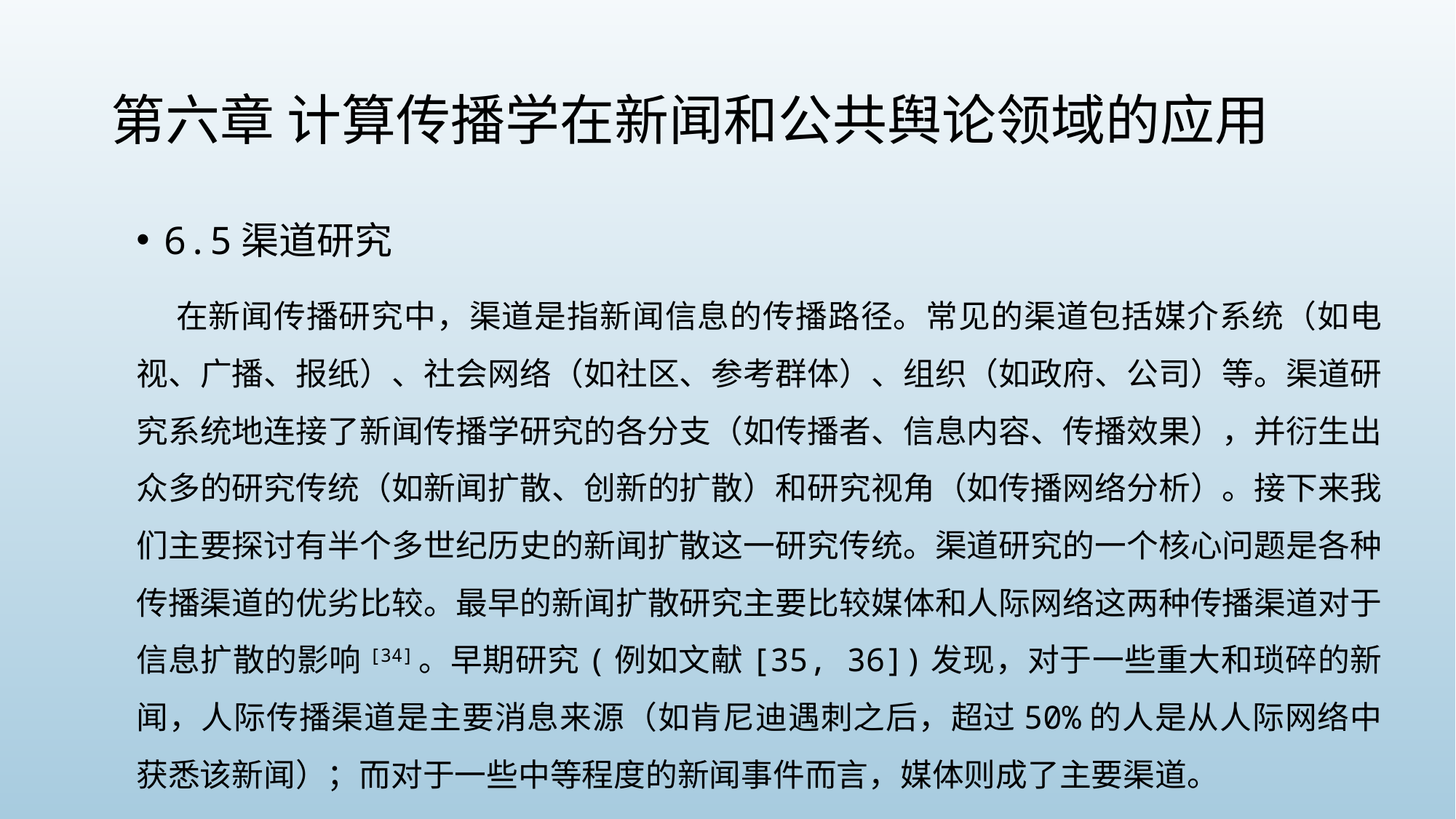

# 第六章 计算传播学在新闻和公共舆论领域的应用
6.5渠道研究
    在新闻传播研究中，渠道是指新闻信息的传播路径。常见的渠道包括媒介系统（如电视、广播、报纸）、社会网络（如社区、参考群体）、组织（如政府、公司）等。渠道研究系统地连接了新闻传播学研究的各分支（如传播者、信息内容、传播效果），并衍生出众多的研究传统（如新闻扩散、创新的扩散）和研究视角（如传播网络分析）。接下来我们主要探讨有半个多世纪历史的新闻扩散这一研究传统。渠道研究的一个核心问题是各种传播渠道的优劣比较。最早的新闻扩散研究主要比较媒体和人际网络这两种传播渠道对于信息扩散的影响[34]。早期研究(例如文献[35, 36])发现，对于一些重大和琐碎的新闻，人际传播渠道是主要消息来源（如肯尼迪遇刺之后，超过50%的人是从人际网络中获悉该新闻）；而对于一些中等程度的新闻事件而言，媒体则成了主要渠道。